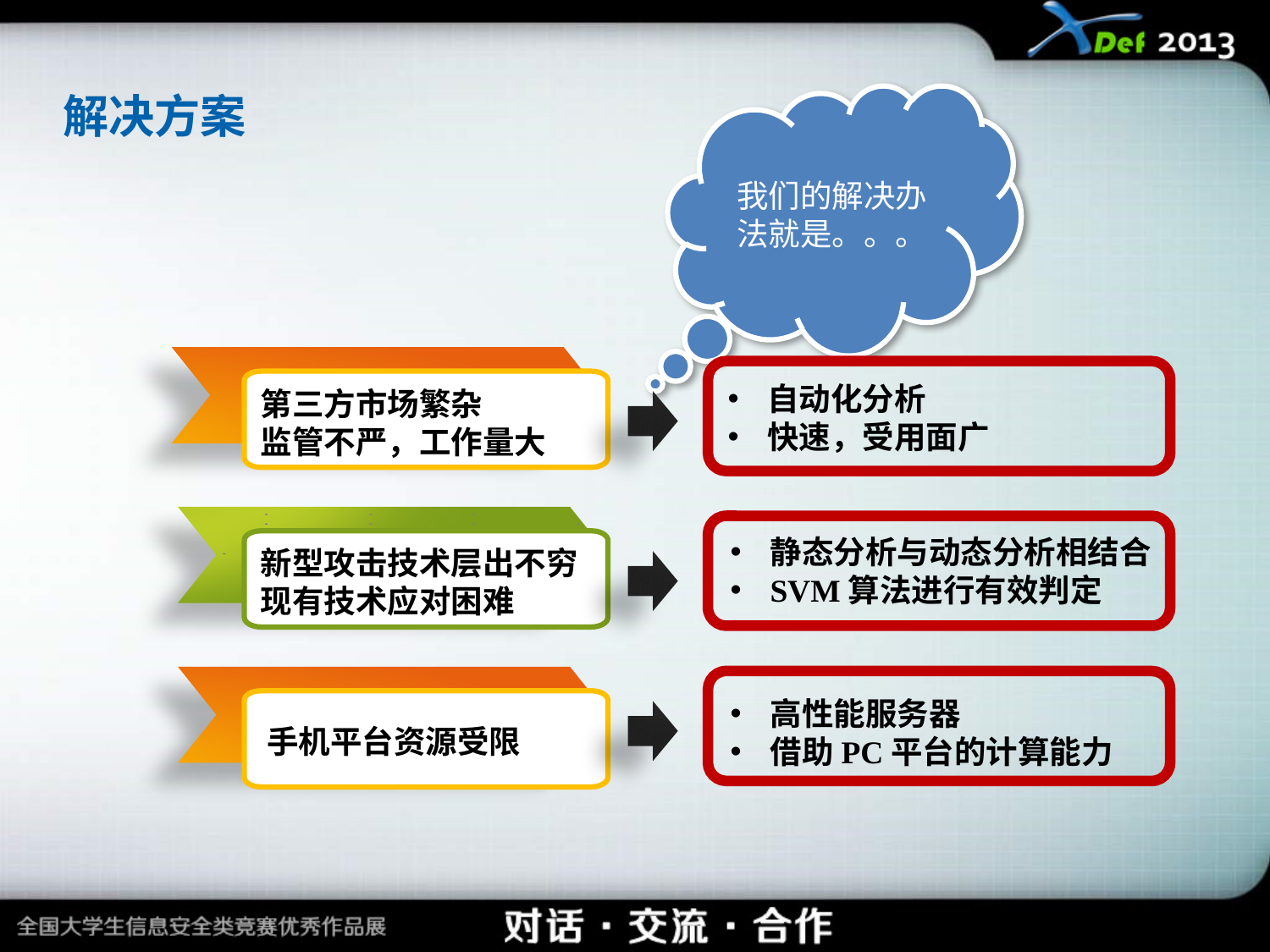

解决方案
我们的解决办法就是。。。

自动化分析
快速，受用面广

第三方市场繁杂
监管不严，工作量大

静态分析与动态分析相结合
SVM算法进行有效判定

新型攻击技术层出不穷
现有技术应对困难

高性能服务器
借助PC平台的计算能力

手机平台资源受限